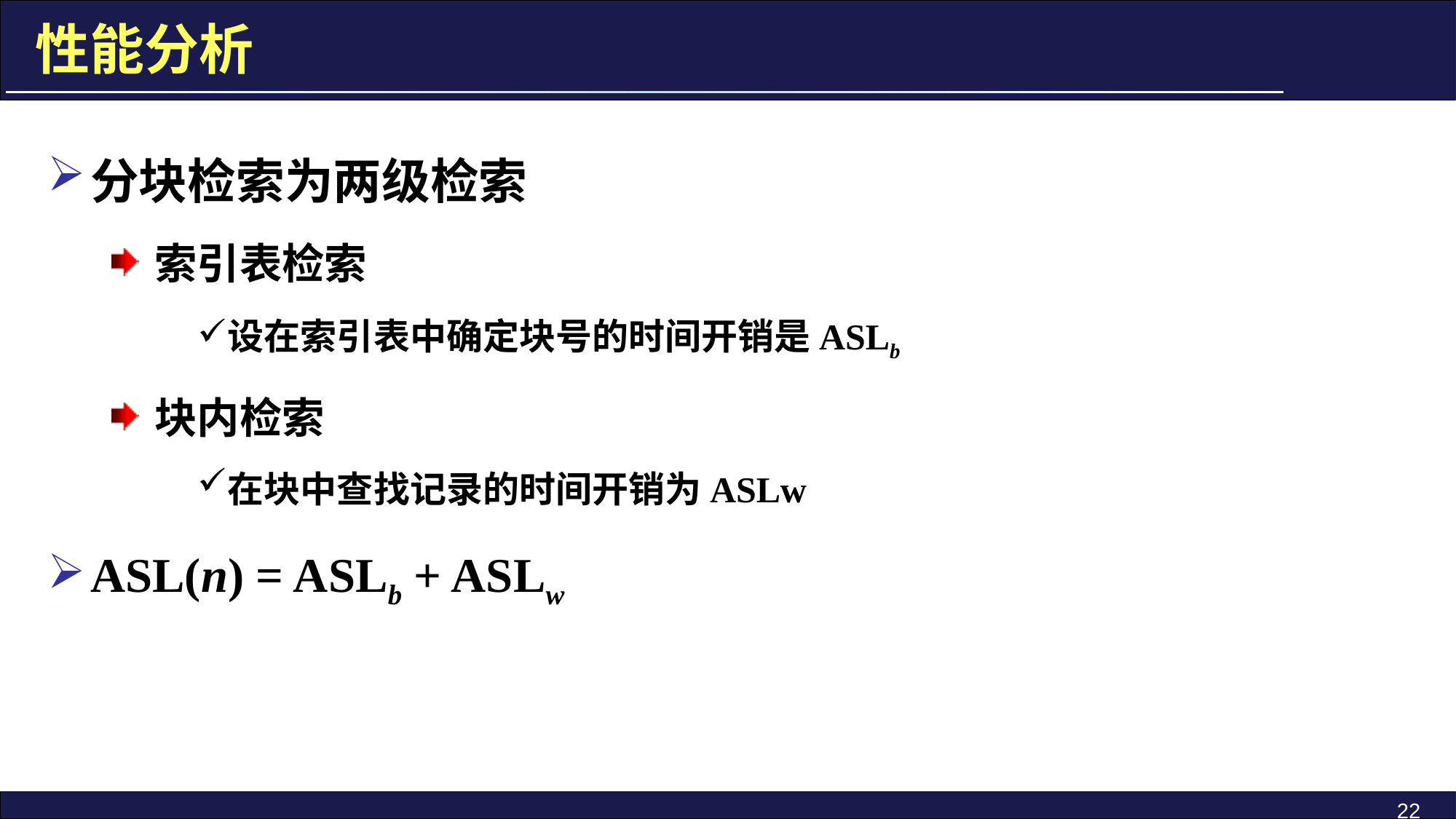

性能分析
分块检索为两级检索
索引表检索
设在索引表中确定块号的时间开销是ASLb
块内检索
在块中查找记录的时间开销为ASLw
ASL(n) = ASLb + ASLw
22